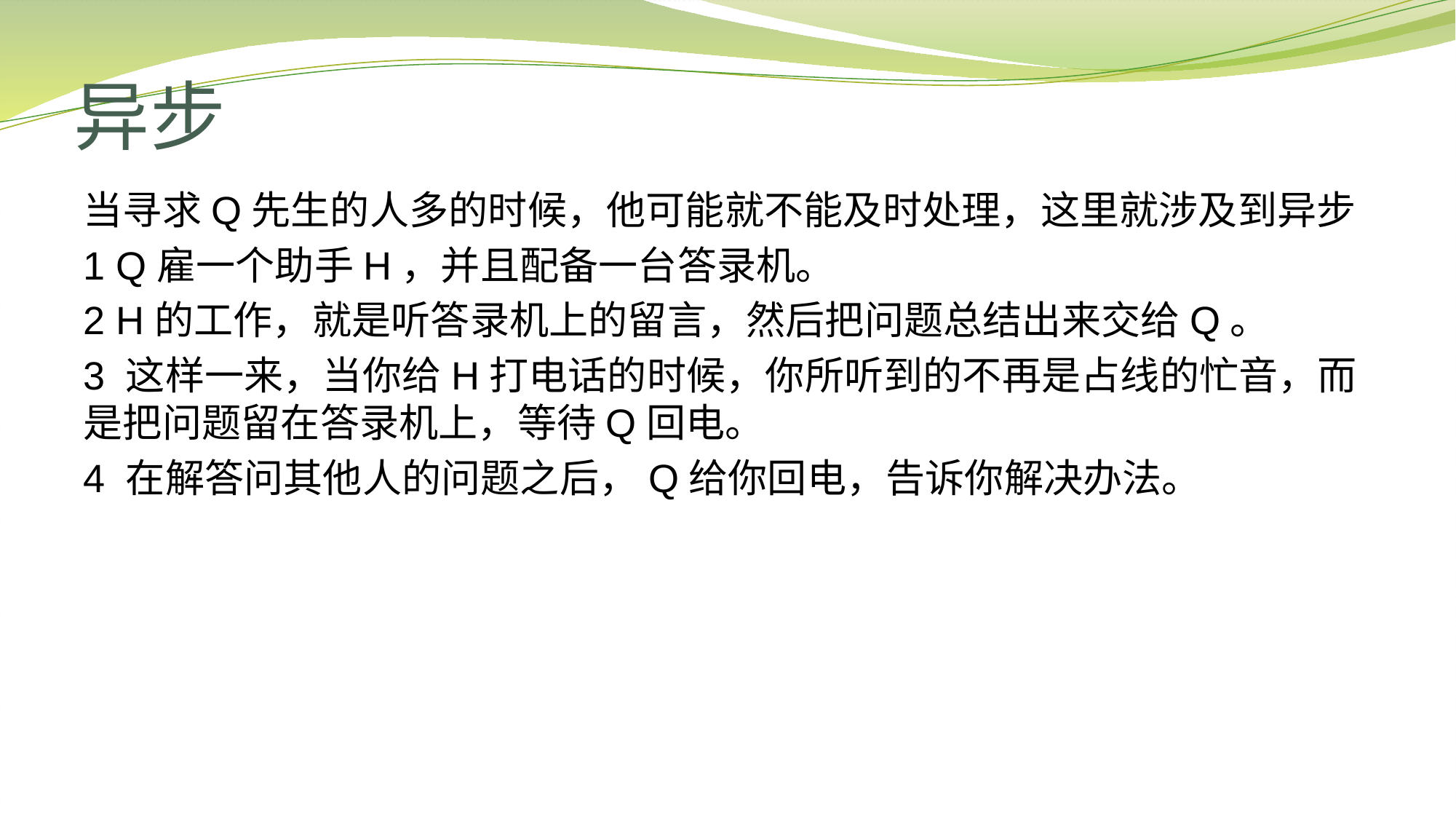

# 异步
当寻求Q先生的人多的时候，他可能就不能及时处理，这里就涉及到异步
1 Q雇一个助手H，并且配备一台答录机。
2 H的工作，就是听答录机上的留言，然后把问题总结出来交给Q。
3 这样一来，当你给H打电话的时候，你所听到的不再是占线的忙音，而是把问题留在答录机上，等待Q回电。
4 在解答问其他人的问题之后，Q给你回电，告诉你解决办法。